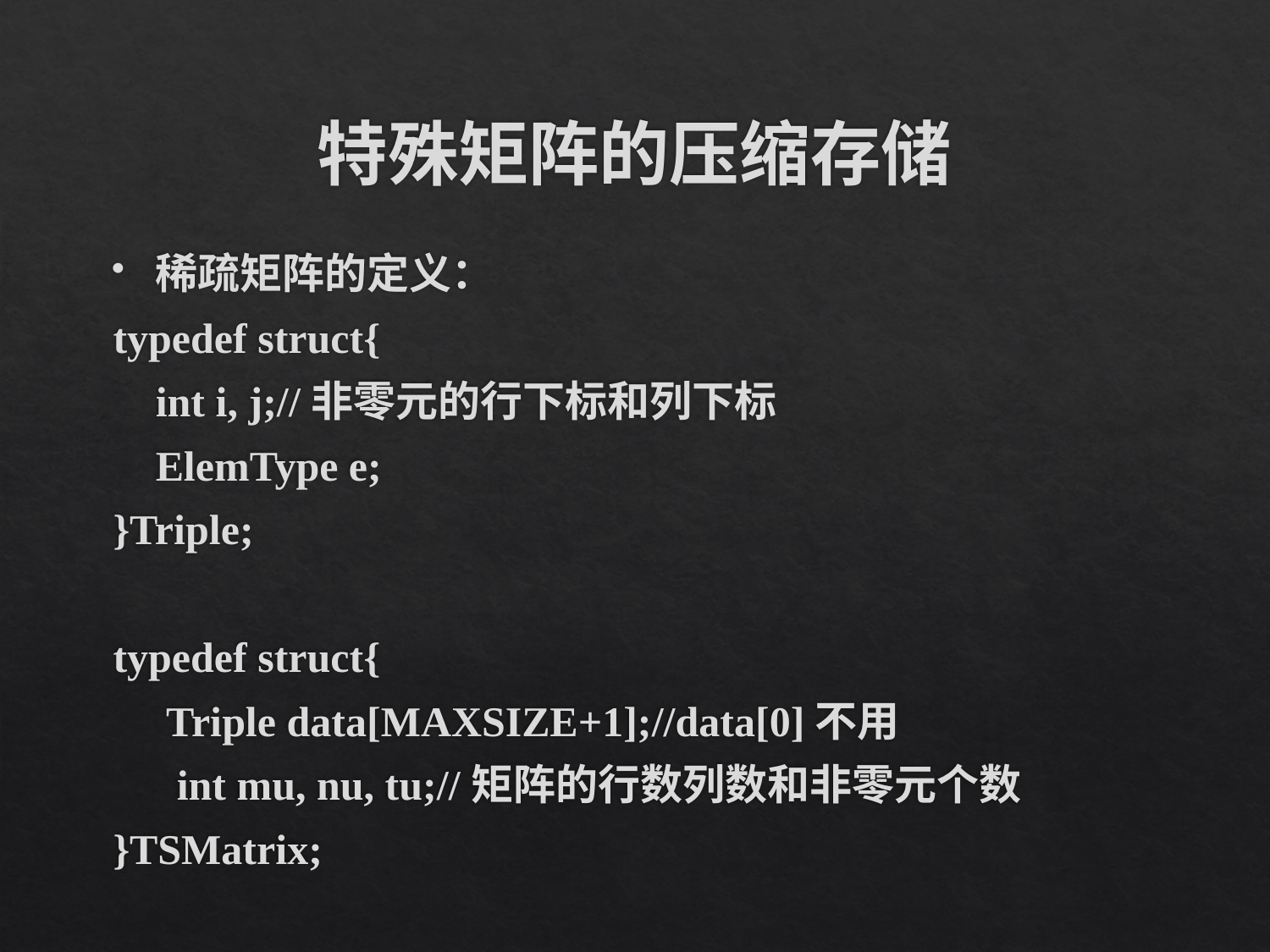

# 特殊矩阵的压缩存储
稀疏矩阵的定义：
typedef struct{
	int i, j;//非零元的行下标和列下标
	ElemType e;
}Triple;

typedef struct{
	 Triple data[MAXSIZE+1];//data[0]不用
	  int mu, nu, tu;//矩阵的行数列数和非零元个数
}TSMatrix;